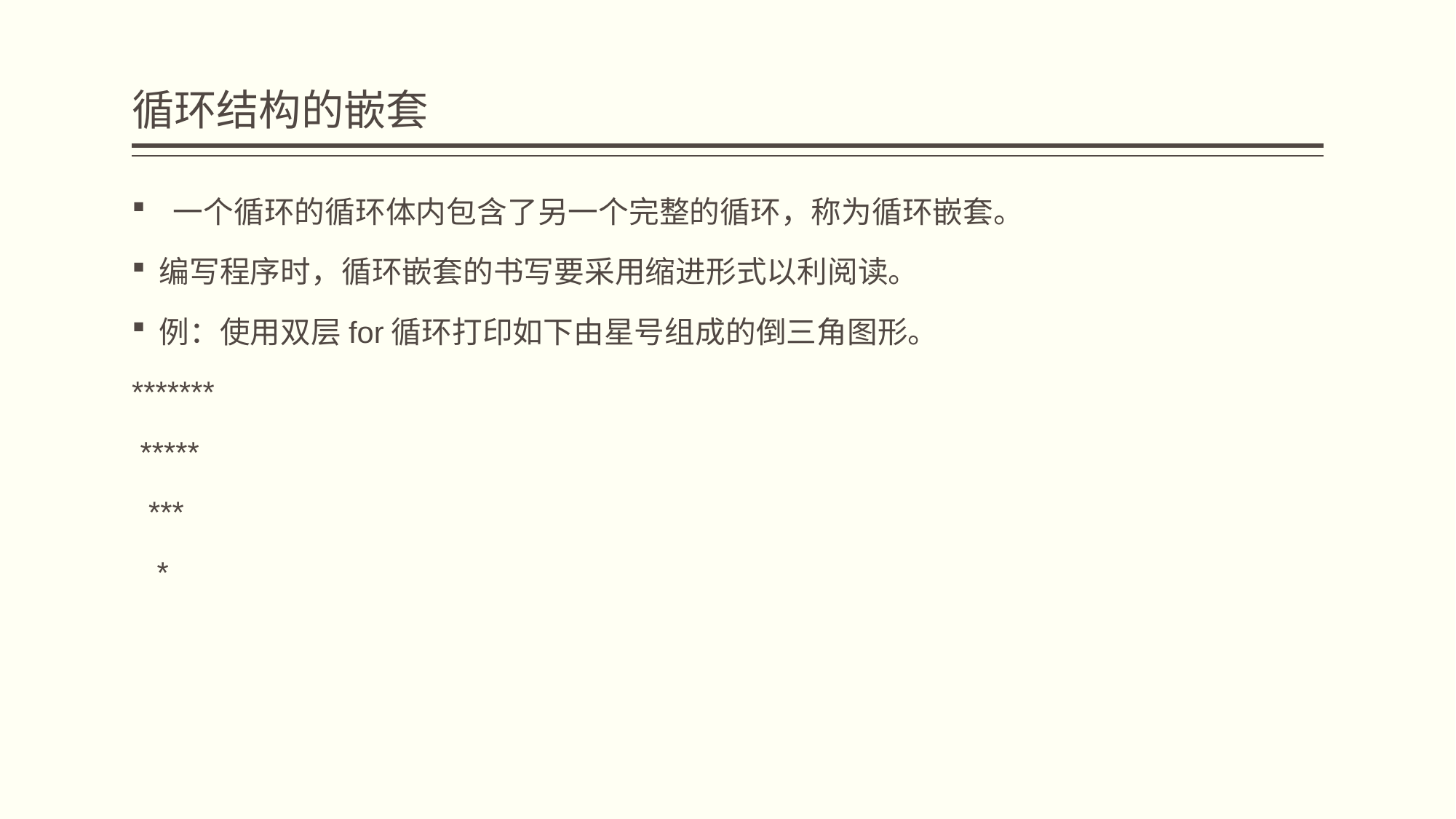

# 循环结构的嵌套
 一个循环的循环体内包含了另一个完整的循环，称为循环嵌套。
编写程序时，循环嵌套的书写要采用缩进形式以利阅读。
例：使用双层for循环打印如下由星号组成的倒三角图形。
*******
 *****
  ***
   *